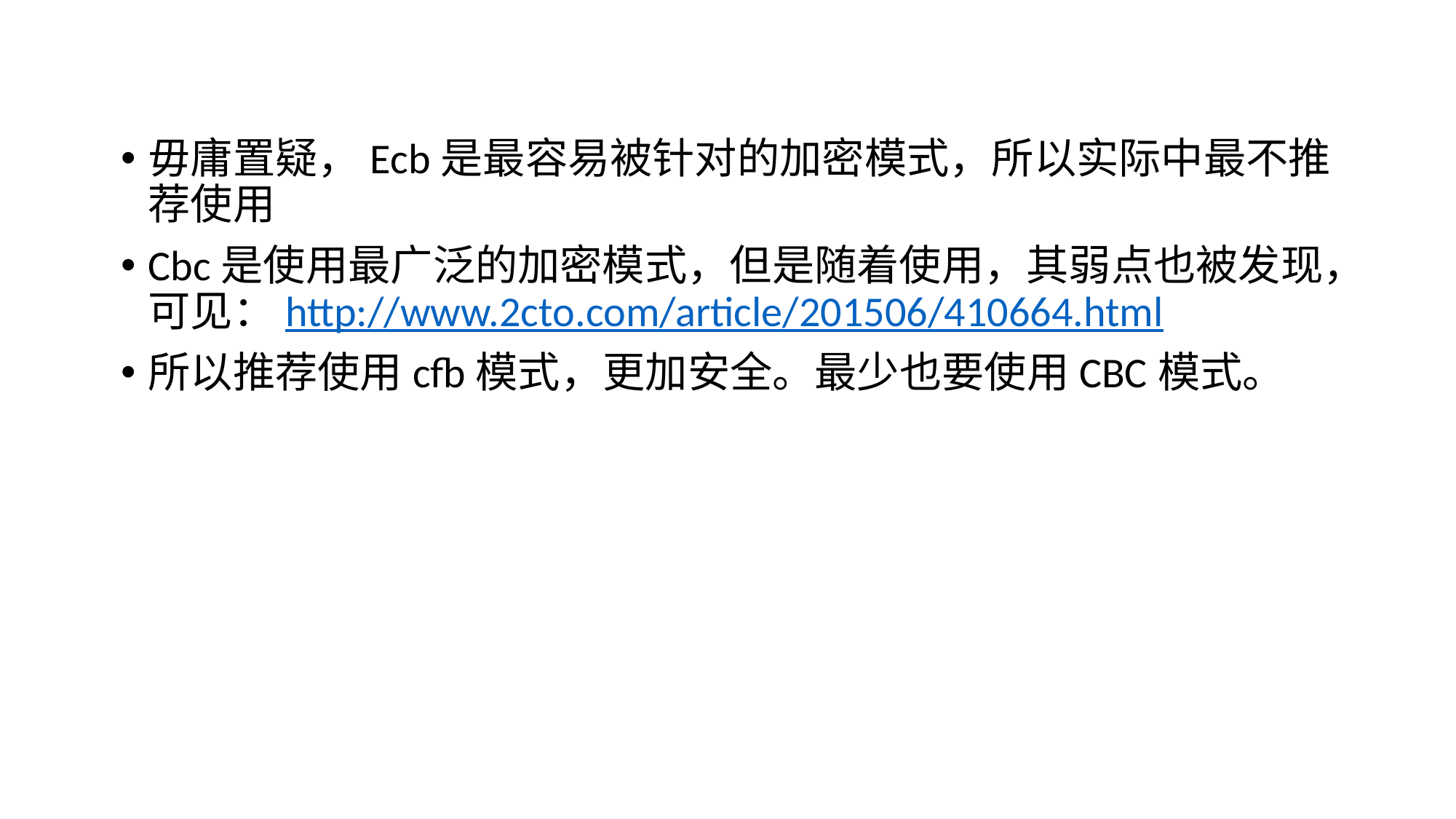

毋庸置疑，Ecb是最容易被针对的加密模式，所以实际中最不推荐使用
Cbc是使用最广泛的加密模式，但是随着使用，其弱点也被发现，可见：http://www.2cto.com/article/201506/410664.html
所以推荐使用cfb模式，更加安全。最少也要使用CBC模式。